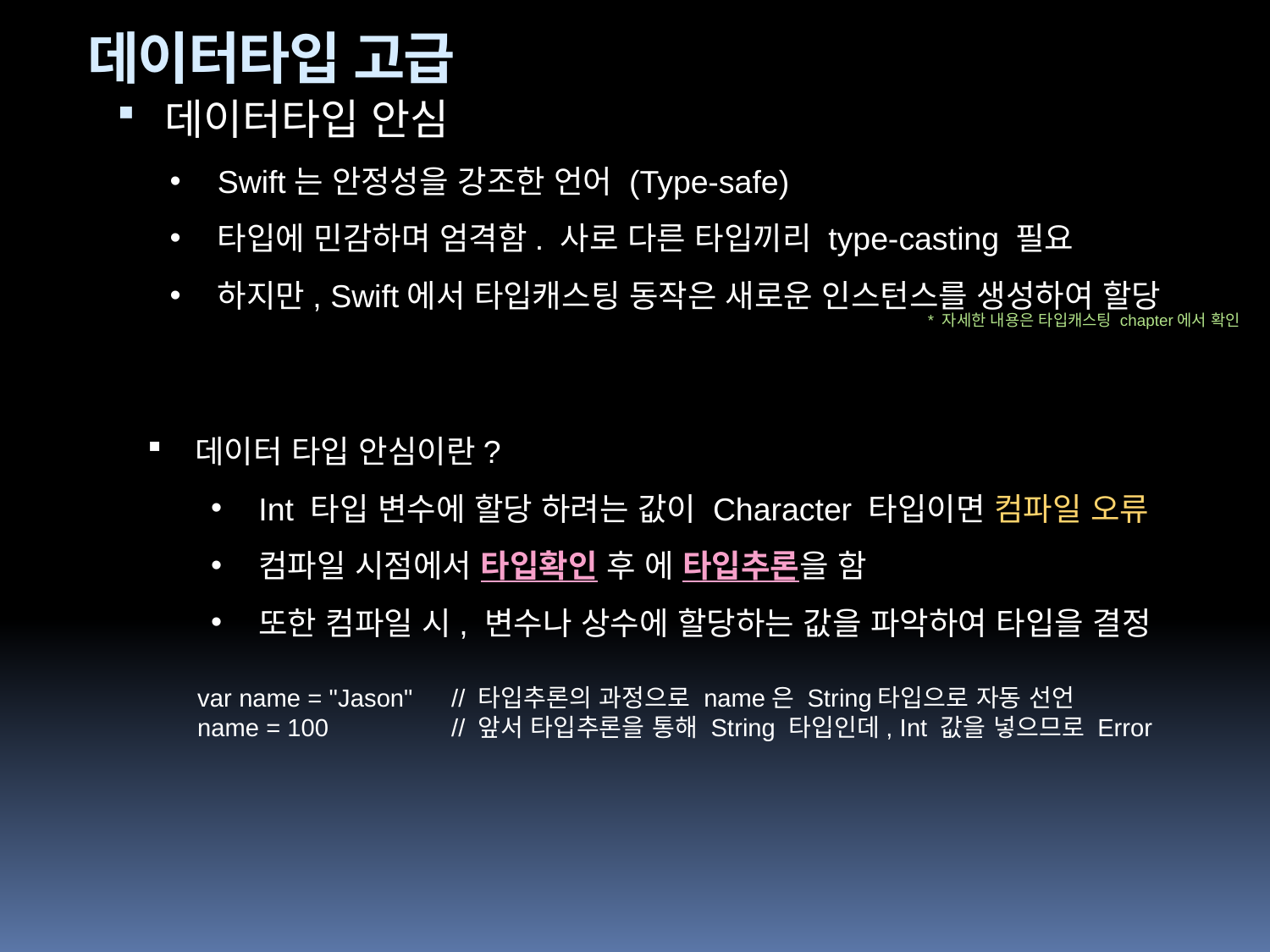

데이터타입 고급
데이터타입 안심
Swift는 안정성을 강조한 언어 (Type-safe)
타입에 민감하며 엄격함. 사로 다른 타입끼리 type-casting 필요
하지만, Swift에서 타입캐스팅 동작은 새로운 인스턴스를 생성하여 할당
* 자세한 내용은 타입캐스팅 chapter에서 확인
데이터 타입 안심이란?
Int 타입 변수에 할당 하려는 값이 Character 타입이면 컴파일 오류
컴파일 시점에서 타입확인 후 에 타입추론을 함
또한 컴파일 시, 변수나 상수에 할당하는 값을 파악하여 타입을 결정
var name = "Jason" 	// 타입추론의 과정으로 name은 String타입으로 자동 선언
name = 100	// 앞서 타입추론을 통해 String 타입인데, Int 값을 넣으므로 Error